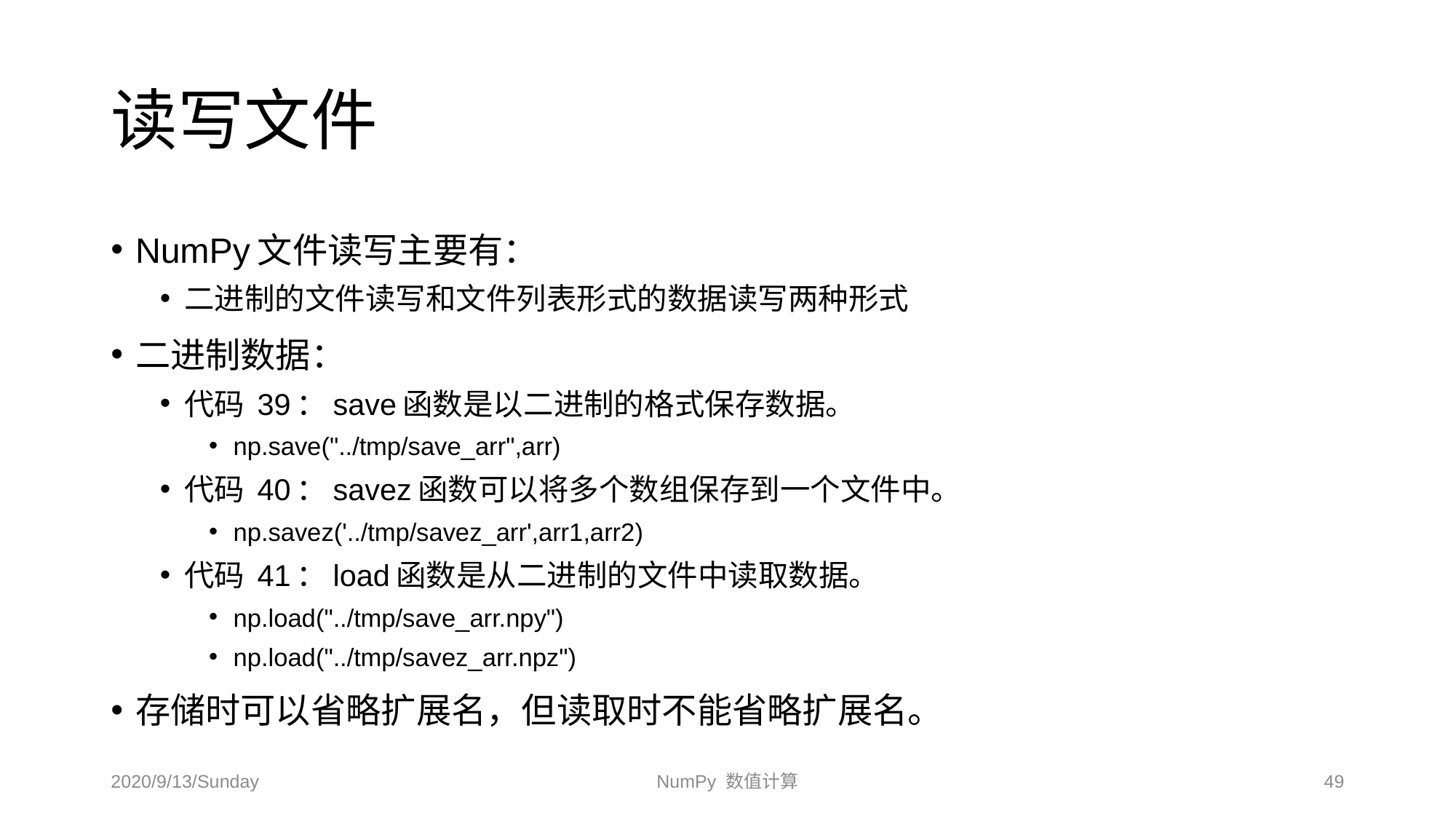

# 读写文件
NumPy文件读写主要有：
二进制的文件读写和文件列表形式的数据读写两种形式
二进制数据：
代码 39：save函数是以二进制的格式保存数据。
np.save("../tmp/save_arr",arr)
代码 40：savez函数可以将多个数组保存到一个文件中。
np.savez('../tmp/savez_arr',arr1,arr2)
代码 41：load函数是从二进制的文件中读取数据。
np.load("../tmp/save_arr.npy")
np.load("../tmp/savez_arr.npz")
存储时可以省略扩展名，但读取时不能省略扩展名。

2020/9/13/Sunday
NumPy 数值计算
49